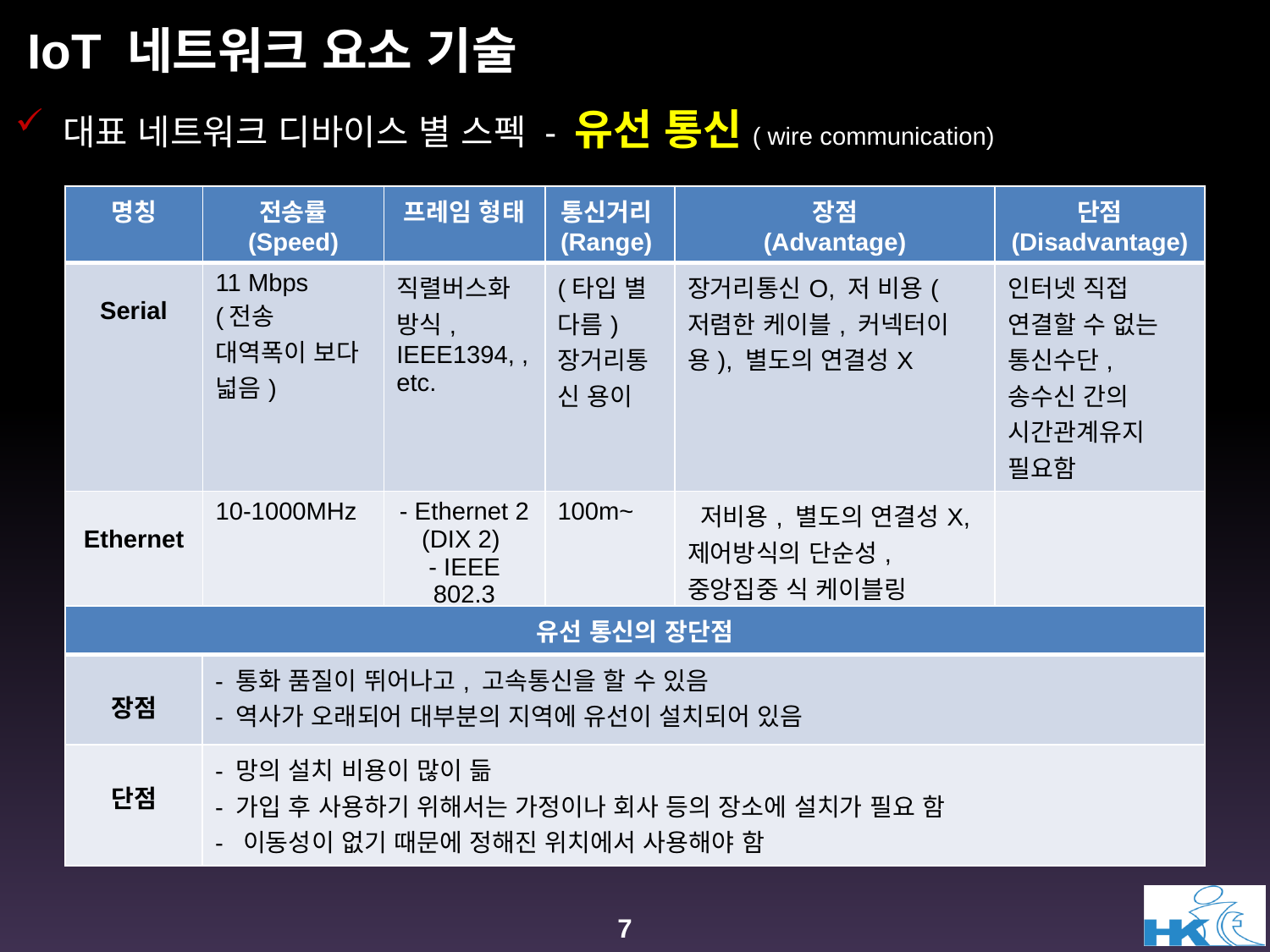

# IoT 네트워크 요소 기술
대표 네트워크 디바이스 별 스펙 - 유선 통신( wire communication)
| 명칭 | 전송률 (Speed) | 프레임 형태 | 통신거리 (Range) | 장점 (Advantage) | 단점 (Disadvantage) |
| --- | --- | --- | --- | --- | --- |
| Serial | 11 Mbps (전송 대역폭이 보다 넓음) | 직렬버스화 방식, IEEE1394, , etc. | (타입 별 다름) 장거리통신 용이 | 장거리통신O, 저 비용( 저렴한 케이블, 커넥터이용), 별도의 연결성X | 인터넷 직접 연결할 수 없는 통신수단, 송수신 간의 시간관계유지 필요함 |
| Ethernet | 10-1000MHz | - Ethernet 2 (DIX 2) - IEEE 802.3 - IEEE 802.3 SNAP, ,etc. | 100m~ | 저비용, 별도의 연결성X, 제어방식의 단순성, 중앙집중 식 케이블링 |  |
| 유선 통신의 장단점 |  |
| --- | --- |
| 장점 | - 통화 품질이 뛰어나고, 고속통신을 할 수 있음 - 역사가 오래되어 대부분의 지역에 유선이 설치되어 있음 |
| 단점 | - 망의 설치 비용이 많이 듦 - 가입 후 사용하기 위해서는 가정이나 회사 등의 장소에 설치가 필요 함 - 이동성이 없기 때문에 정해진 위치에서 사용해야 함 |
7